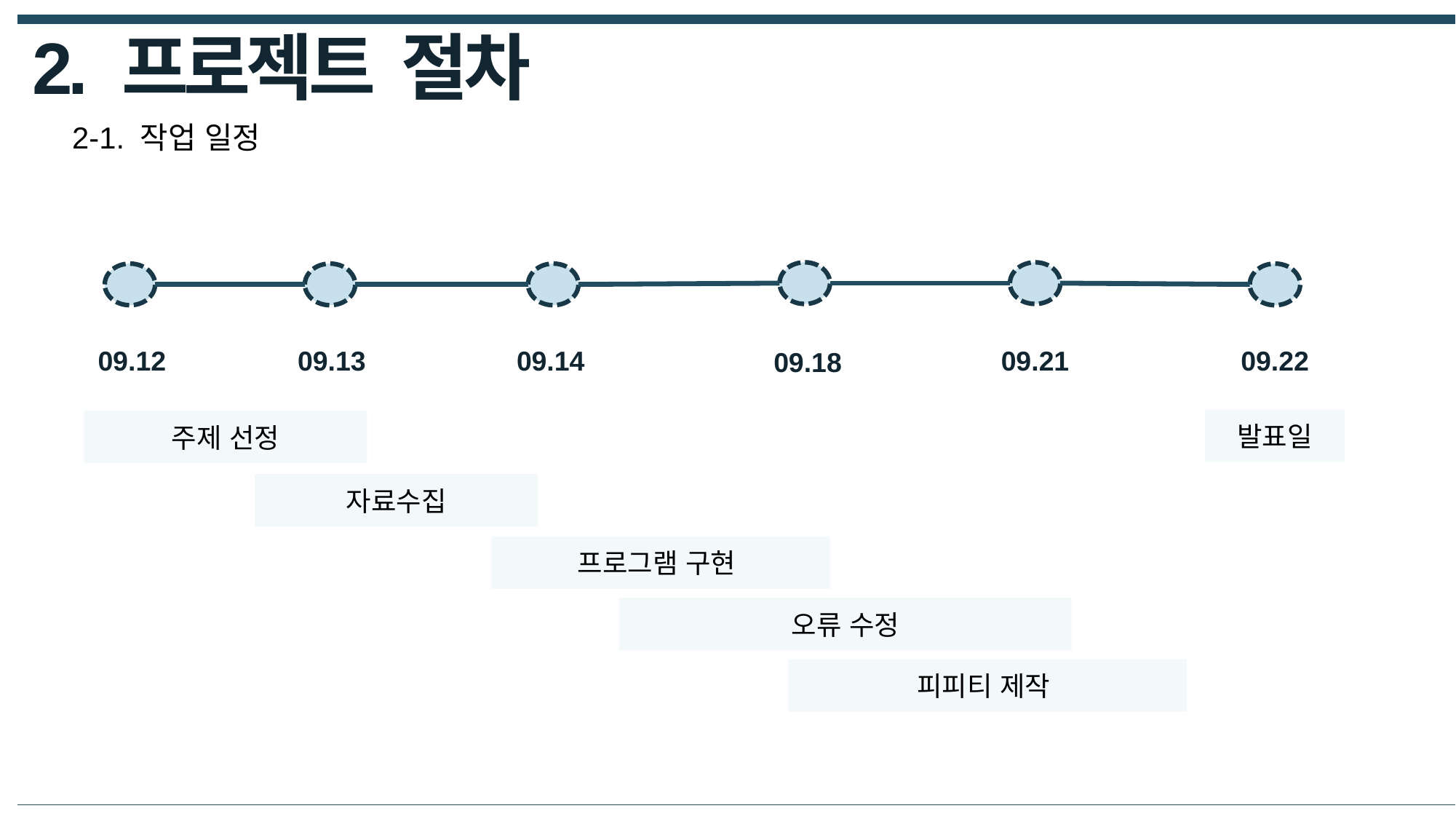

2. 프로젝트 절차

2-1. 작업 일정

09.12
09.14
09.21
09.22
09.13
09.18
발표일
주제 선정
자료수집
프로그램 구현
오류 수정
피피티 제작